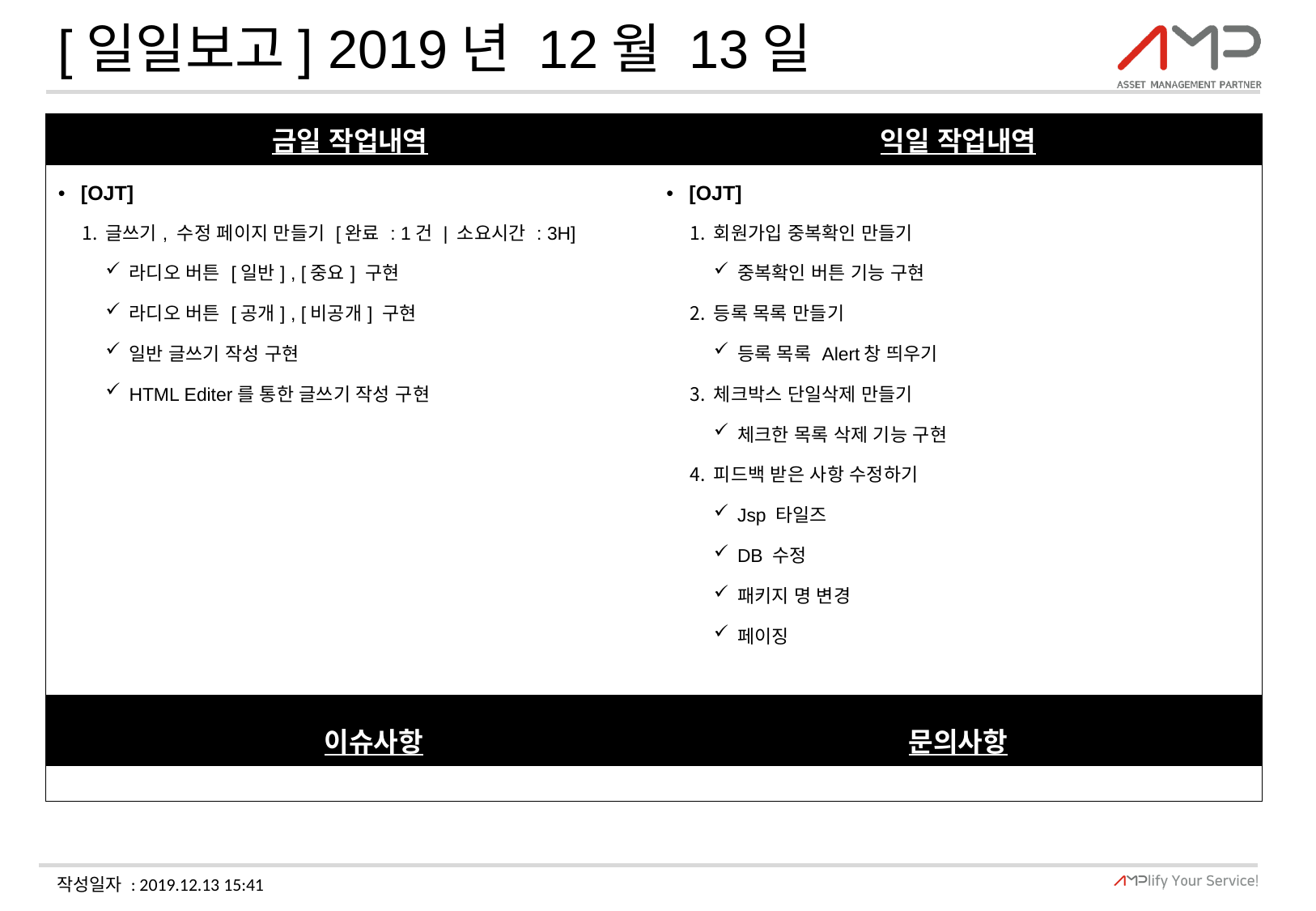

# [일일보고] 2019년 12월 13일
| 금일 작업내역 | 익일 작업내역 |
| --- | --- |
| [OJT] 글쓰기, 수정 페이지 만들기 [완료 : 1건 | 소요시간 : 3H] 라디오 버튼 [일반] , [중요] 구현 라디오 버튼 [공개] , [비공개] 구현 일반 글쓰기 작성 구현 HTML Editer를 통한 글쓰기 작성 구현 | [OJT] 회원가입 중복확인 만들기 중복확인 버튼 기능 구현 등록 목록 만들기 등록 목록 Alert창 띄우기 체크박스 단일삭제 만들기 체크한 목록 삭제 기능 구현 피드백 받은 사항 수정하기 Jsp 타일즈 DB 수정 패키지 명 변경 페이징 |
| 이슈사항 | 문의사항 |
|  |  |
작성일자 : 2019.12.13 15:41